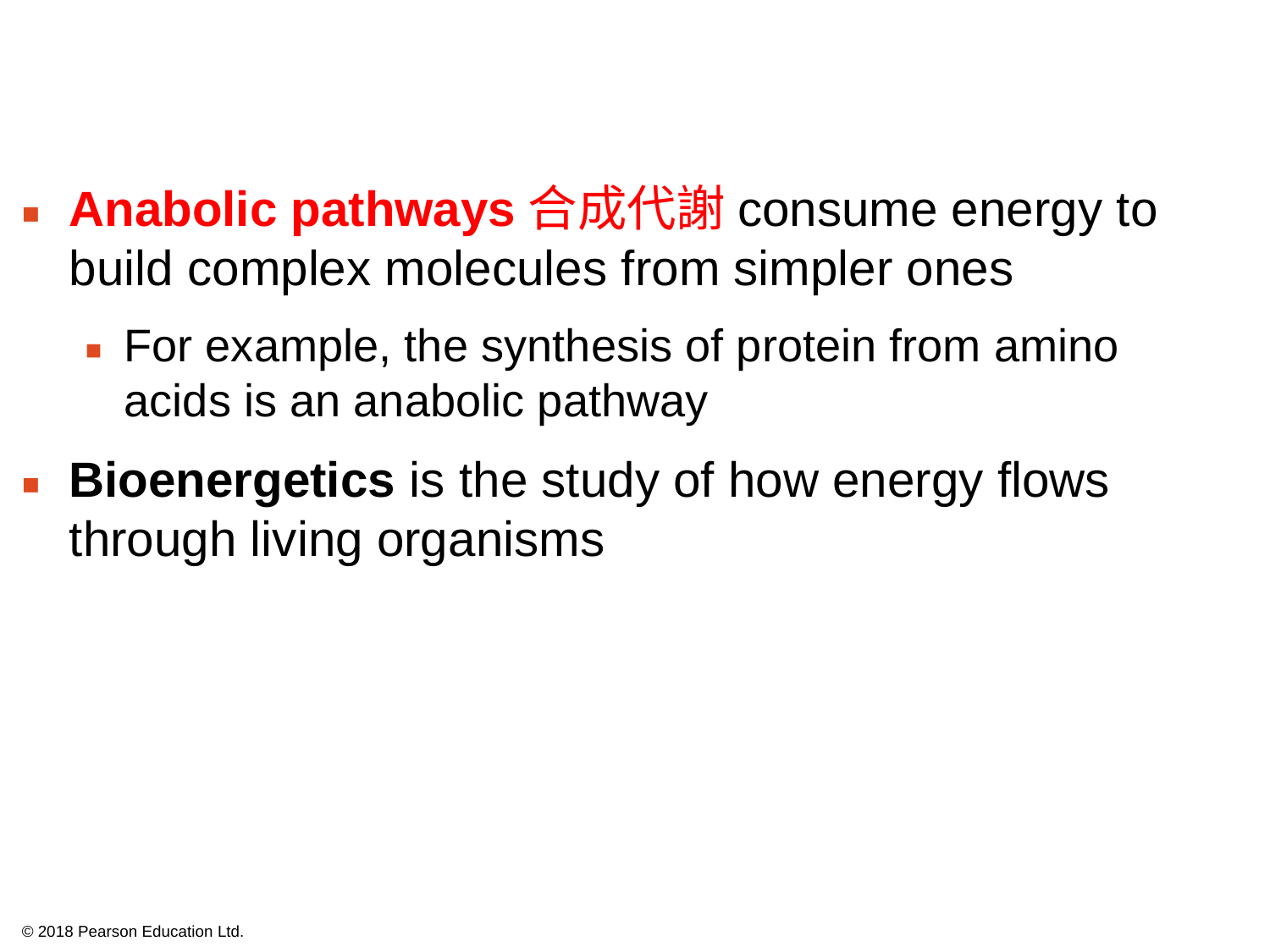

Anabolic pathways合成代謝consume energy to build complex molecules from simpler ones
For example, the synthesis of protein from amino acids is an anabolic pathway
Bioenergetics is the study of how energy flows through living organisms
© 2018 Pearson Education Ltd.